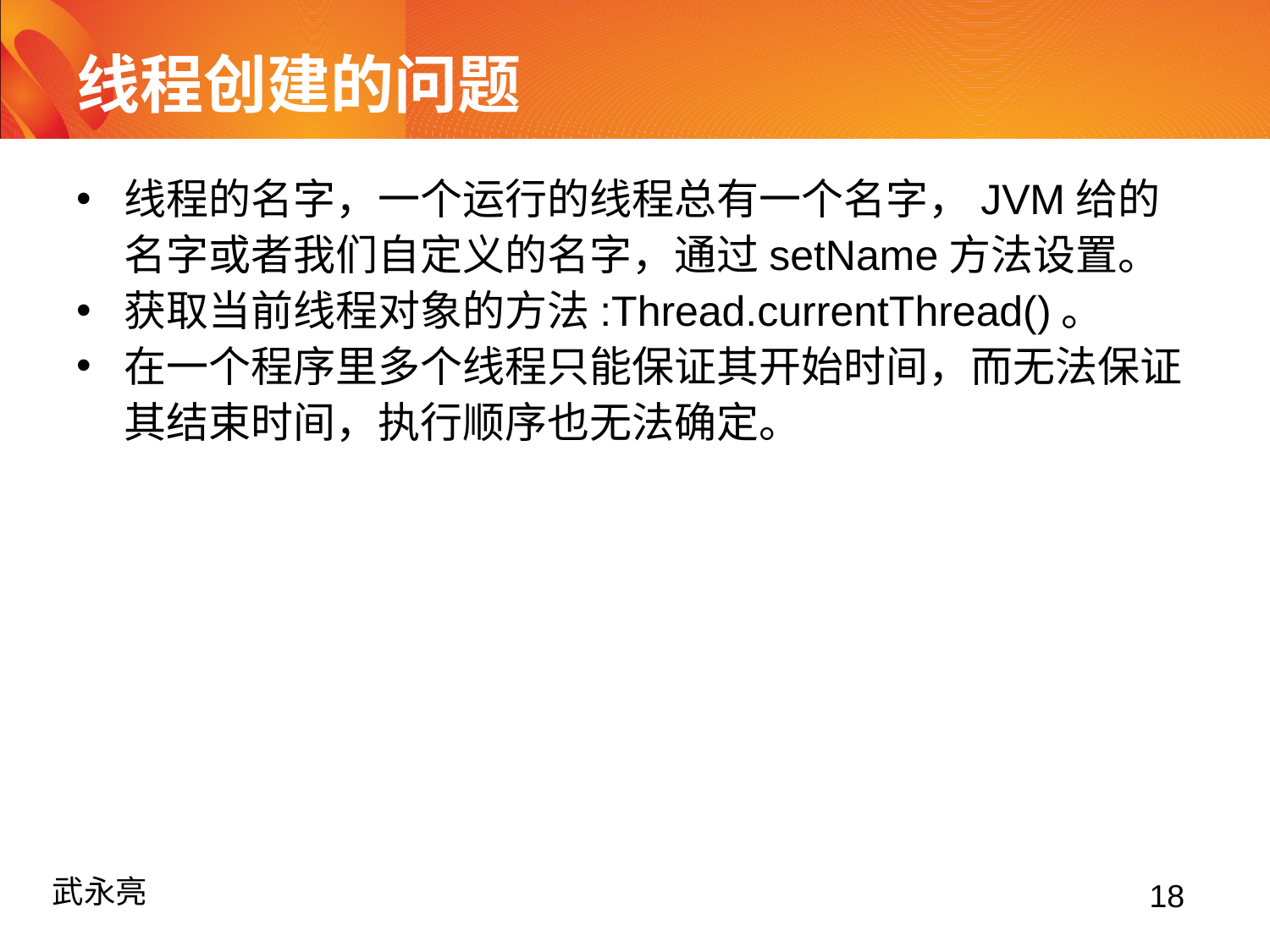

# 线程创建的问题
线程的名字，一个运行的线程总有一个名字，JVM给的名字或者我们自定义的名字，通过setName方法设置。
获取当前线程对象的方法:Thread.currentThread()。
在一个程序里多个线程只能保证其开始时间，而无法保证其结束时间，执行顺序也无法确定。